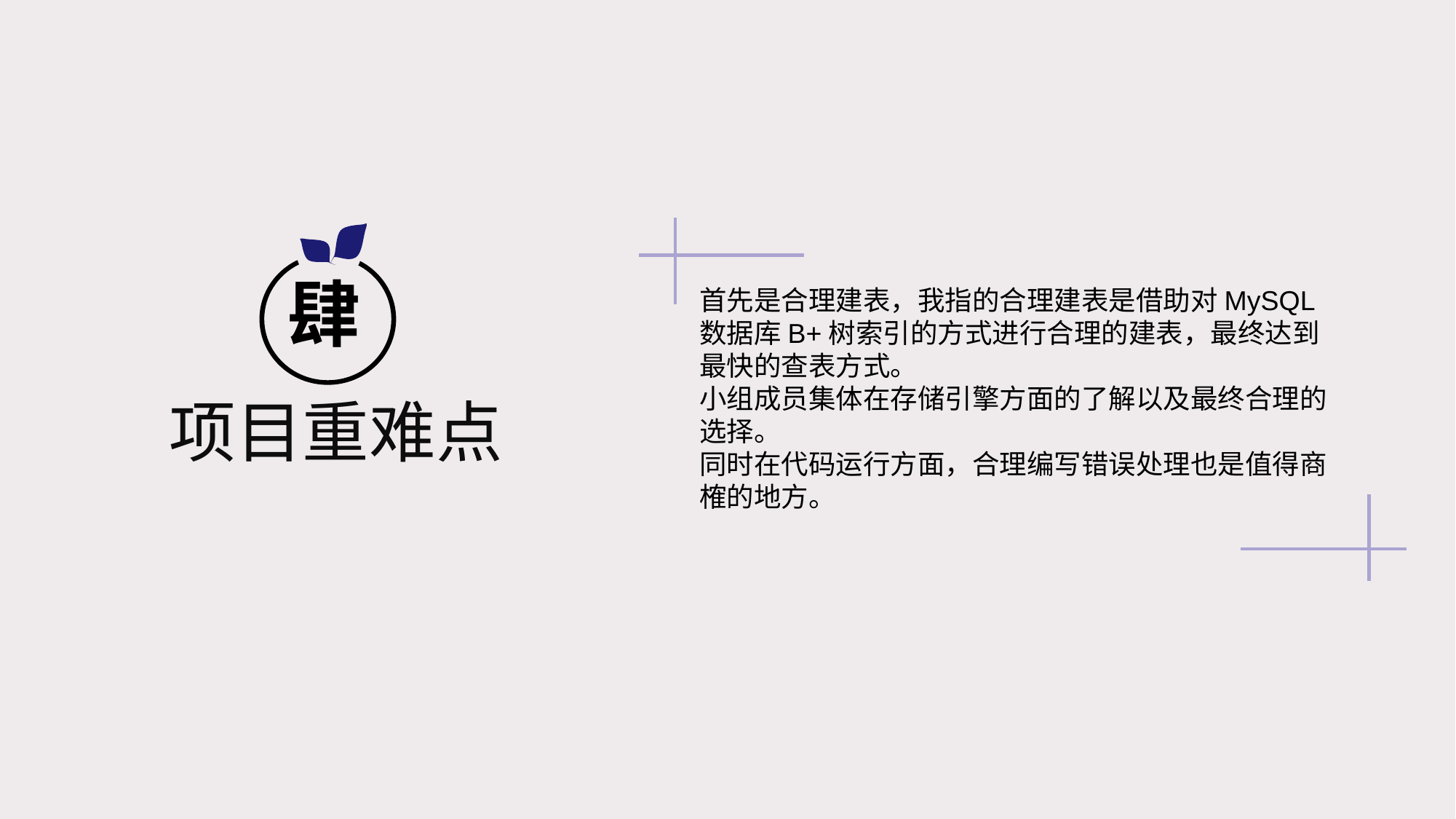

肆
首先是合理建表，我指的合理建表是借助对MySQL数据库B+树索引的方式进行合理的建表，最终达到最快的查表方式。
小组成员集体在存储引擎方面的了解以及最终合理的选择。
同时在代码运行方面，合理编写错误处理也是值得商榷的地方。

项目重难点